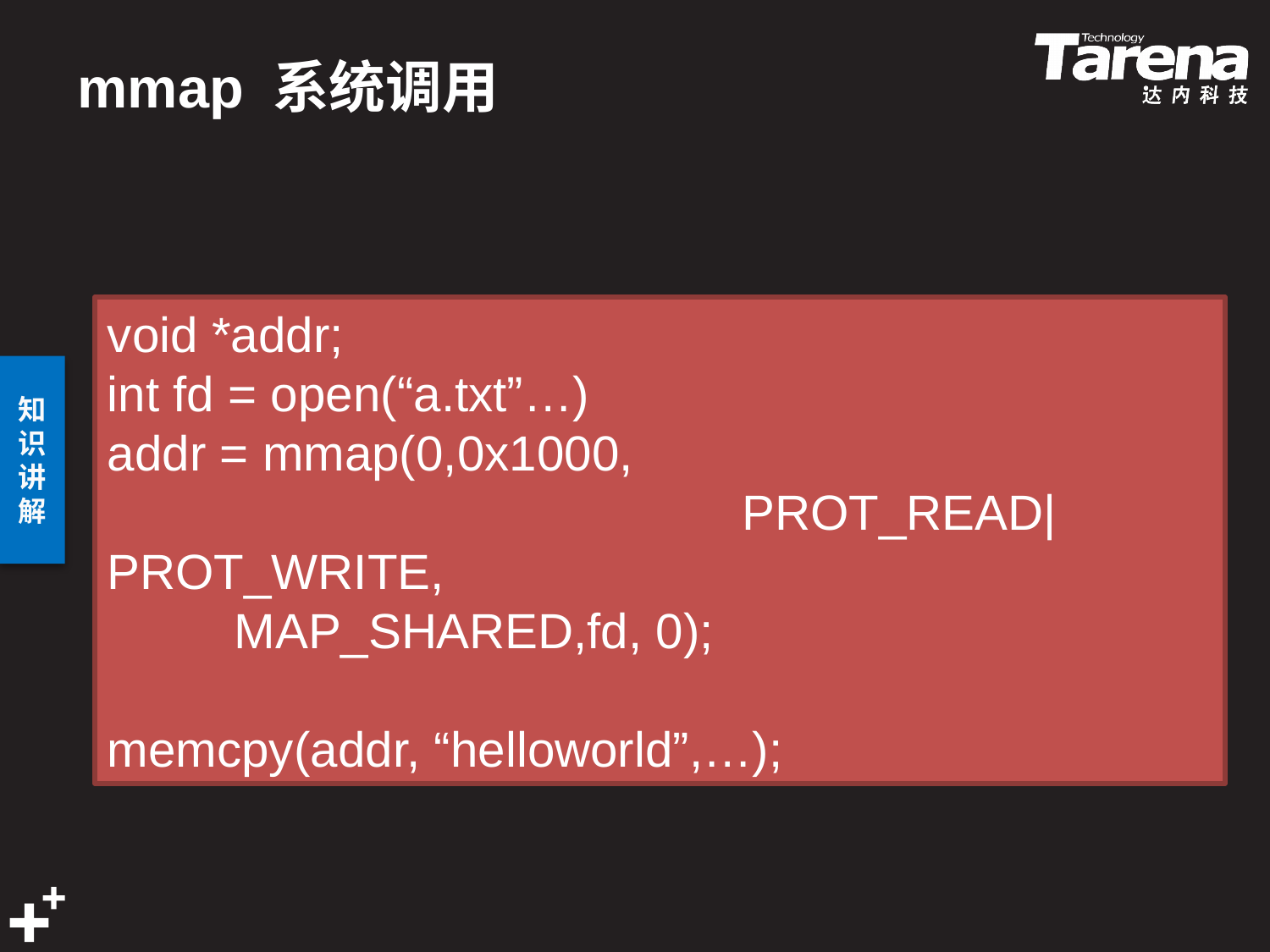

# mmap 系统调用

void *addr;
int fd = open(“a.txt”…)
addr = mmap(0,0x1000,
					PROT_READ|PROT_WRITE,
	MAP_SHARED,fd, 0);

memcpy(addr, “helloworld”,…);